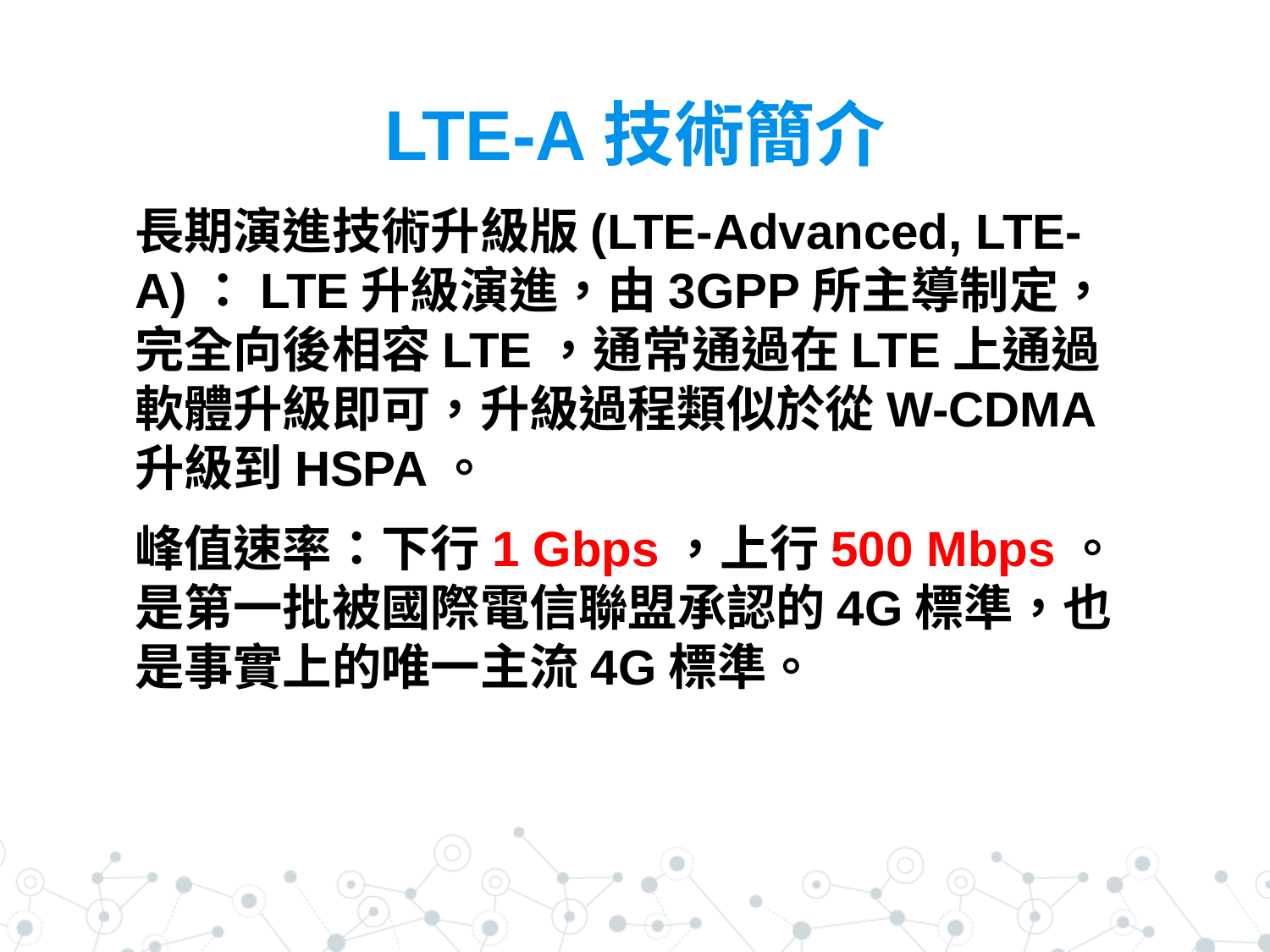

# LTE-A技術簡介
長期演進技術升級版(LTE-Advanced, LTE-A)：LTE升級演進，由3GPP所主導制定，完全向後相容LTE，通常通過在LTE上通過軟體升級即可，升級過程類似於從W-CDMA升級到HSPA。
峰值速率：下行1 Gbps，上行500 Mbps。是第一批被國際電信聯盟承認的4G標準，也是事實上的唯一主流4G標準。